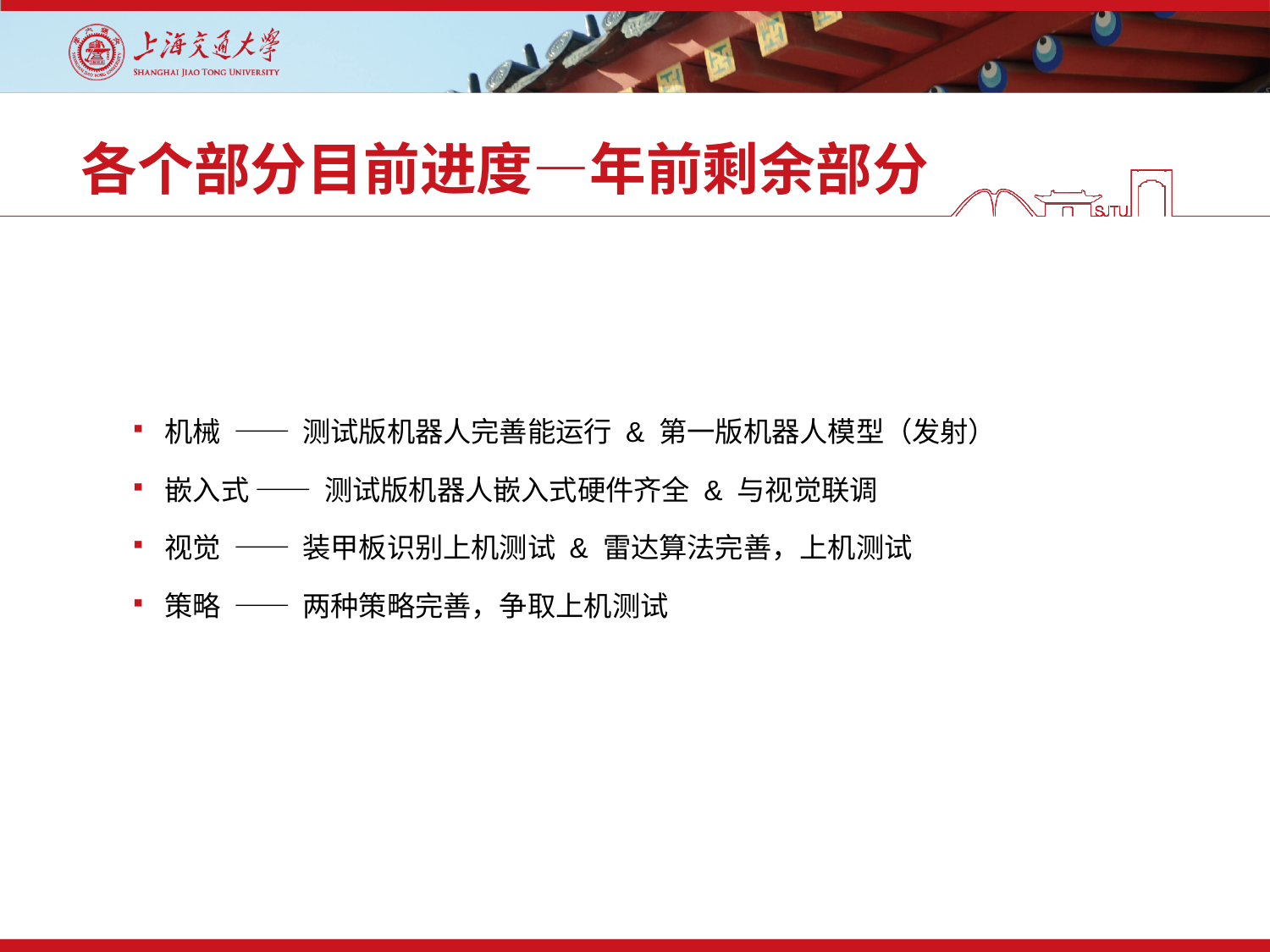

# 各个部分目前进度—年前剩余部分

机械  ——  测试版机器人完善能运行 & 第一版机器人模型（发射）
嵌入式 ——  测试版机器人嵌入式硬件齐全 & 与视觉联调
视觉  ——  装甲板识别上机测试 & 雷达算法完善，上机测试
策略  ——  两种策略完善，争取上机测试